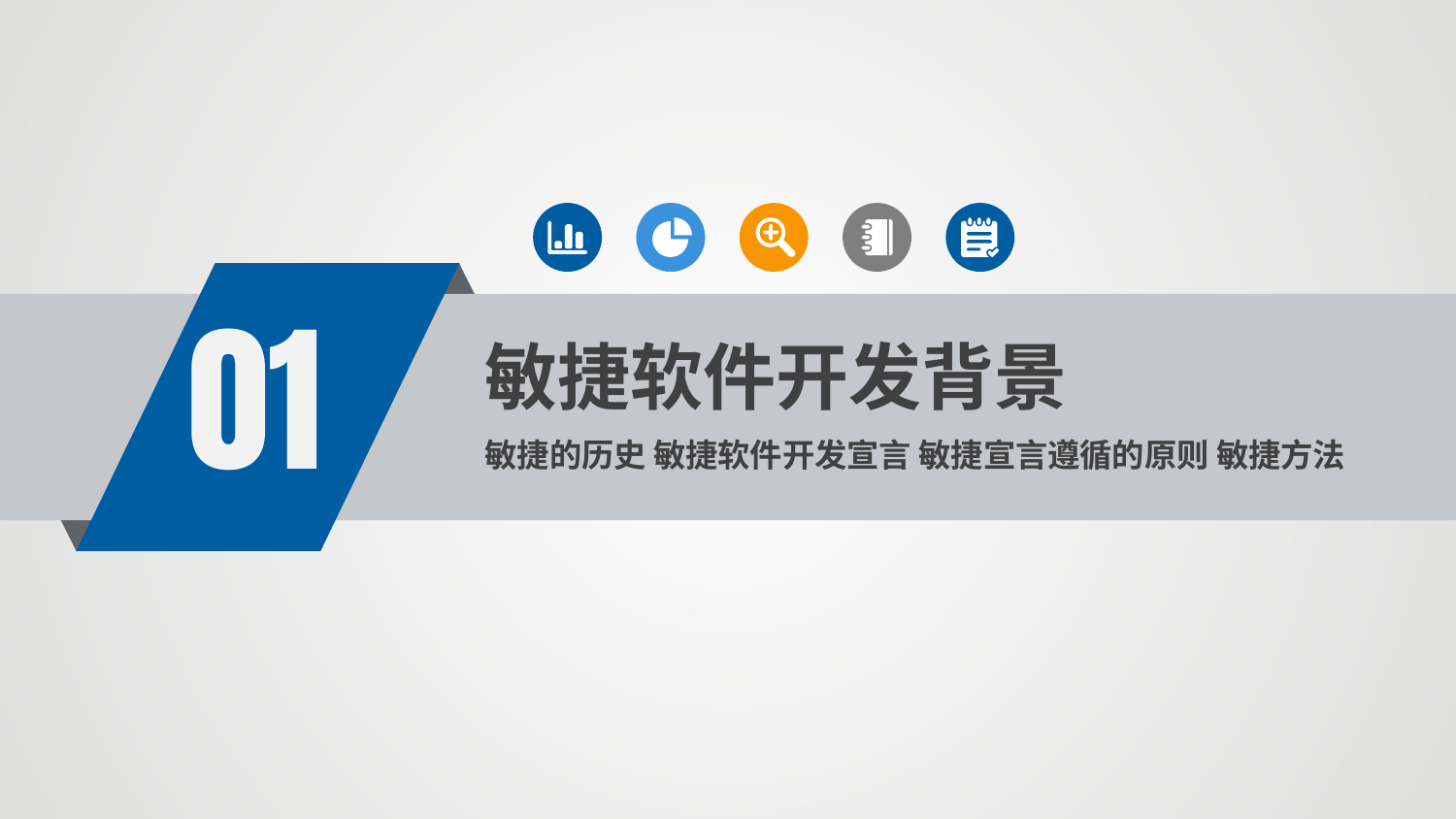

01

敏捷软件开发背景
敏捷的历史 敏捷软件开发宣言 敏捷宣言遵循的原则 敏捷方法